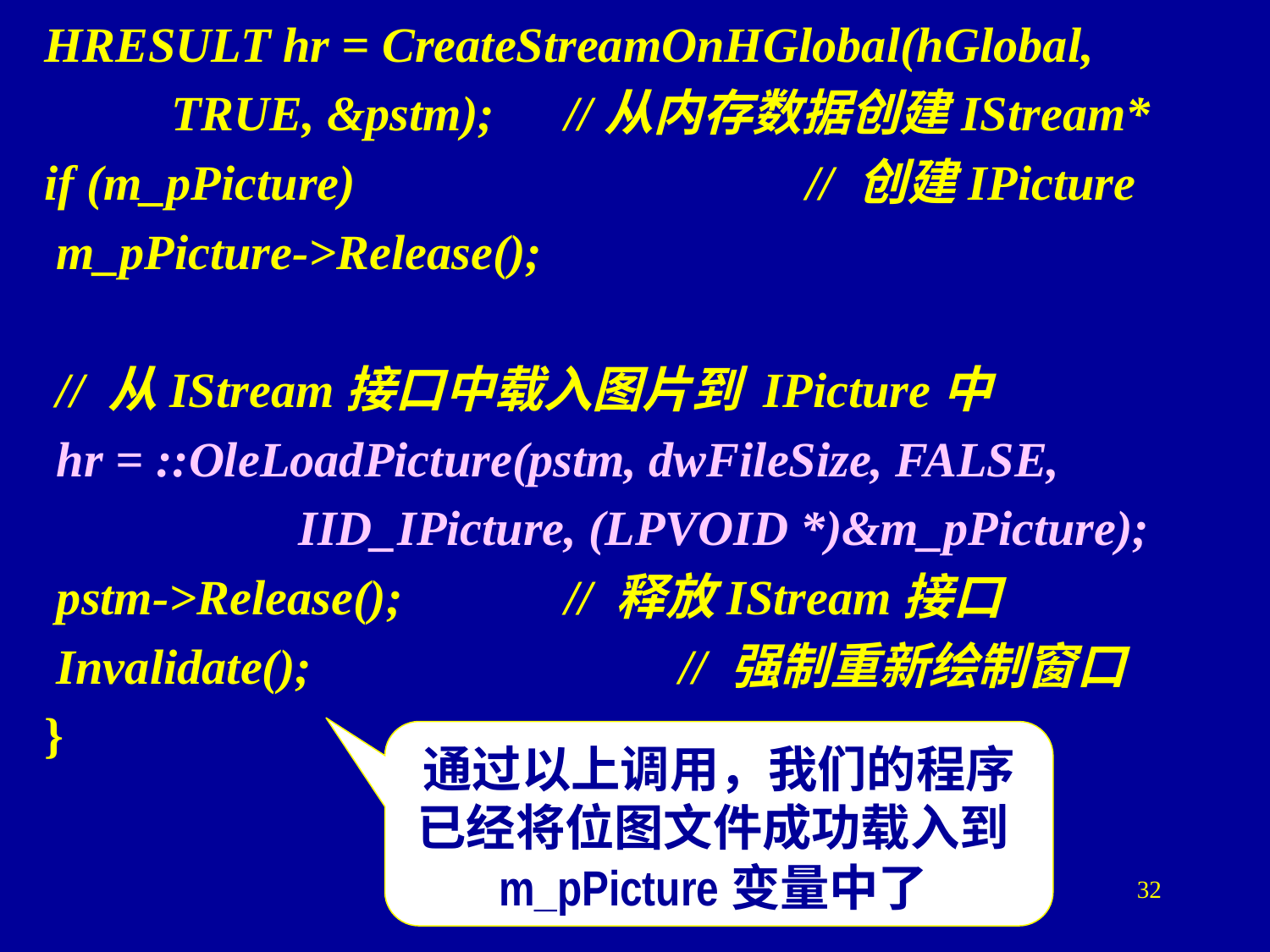

HRESULT hr = CreateStreamOnHGlobal(hGlobal,
	TRUE, &pstm);	 //从内存数据创建IStream*
if (m_pPicture) 				// 创建IPicture
 m_pPicture->Release();

 // 从IStream接口中载入图片到 IPicture中
 hr = ::OleLoadPicture(pstm, dwFileSize, FALSE,
		IID_IPicture, (LPVOID *)&m_pPicture);
 pstm->Release();		 // 释放IStream接口
 Invalidate();	 		// 强制重新绘制窗口
}
通过以上调用，我们的程序已经将位图文件成功载入到m_pPicture变量中了
32